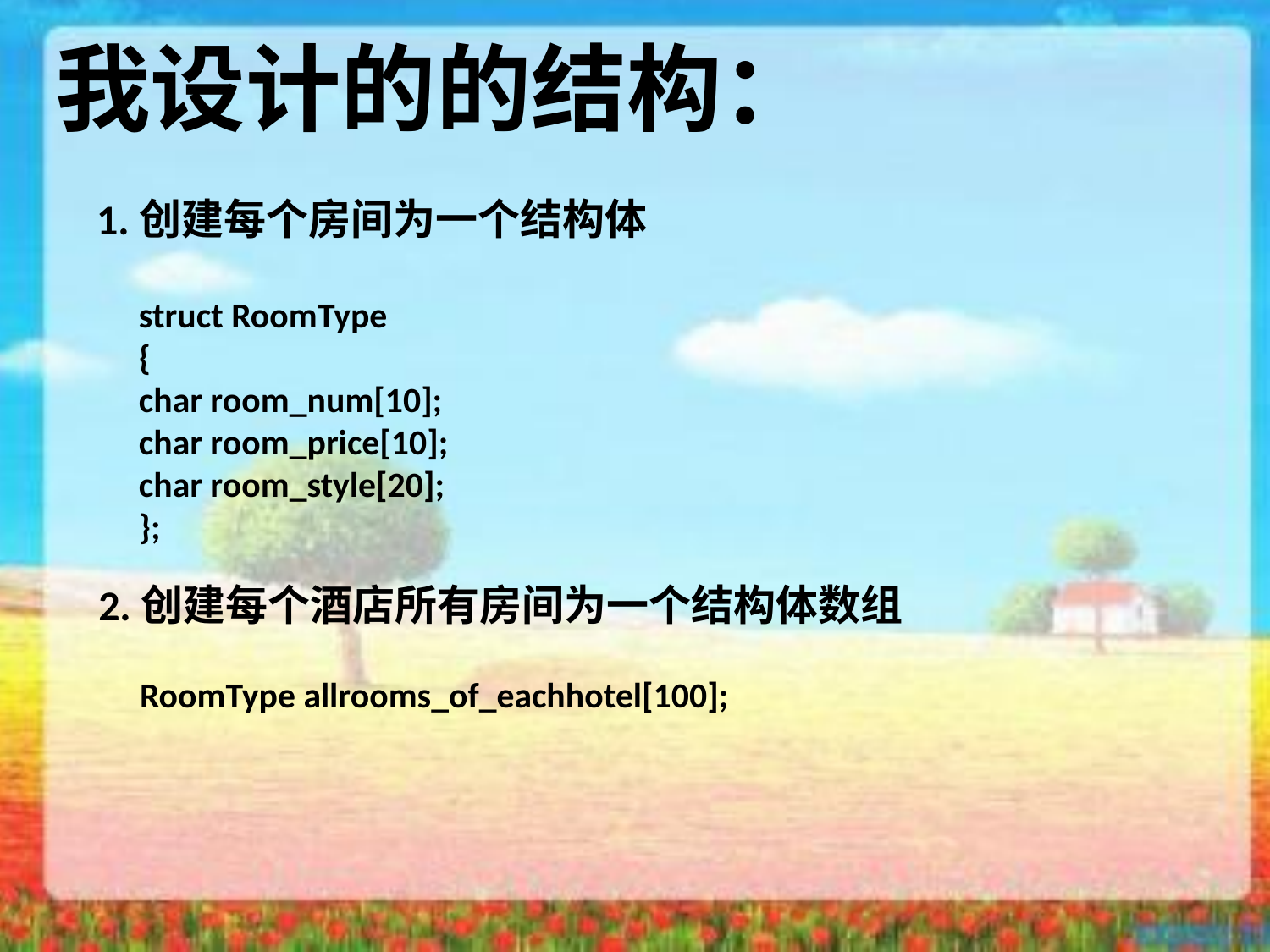

# 我设计的的结构：
1.创建每个房间为一个结构体
struct RoomType
{
char room_num[10];
char room_price[10];
char room_style[20];
};
2.创建每个酒店所有房间为一个结构体数组
RoomType allrooms_of_eachhotel[100];